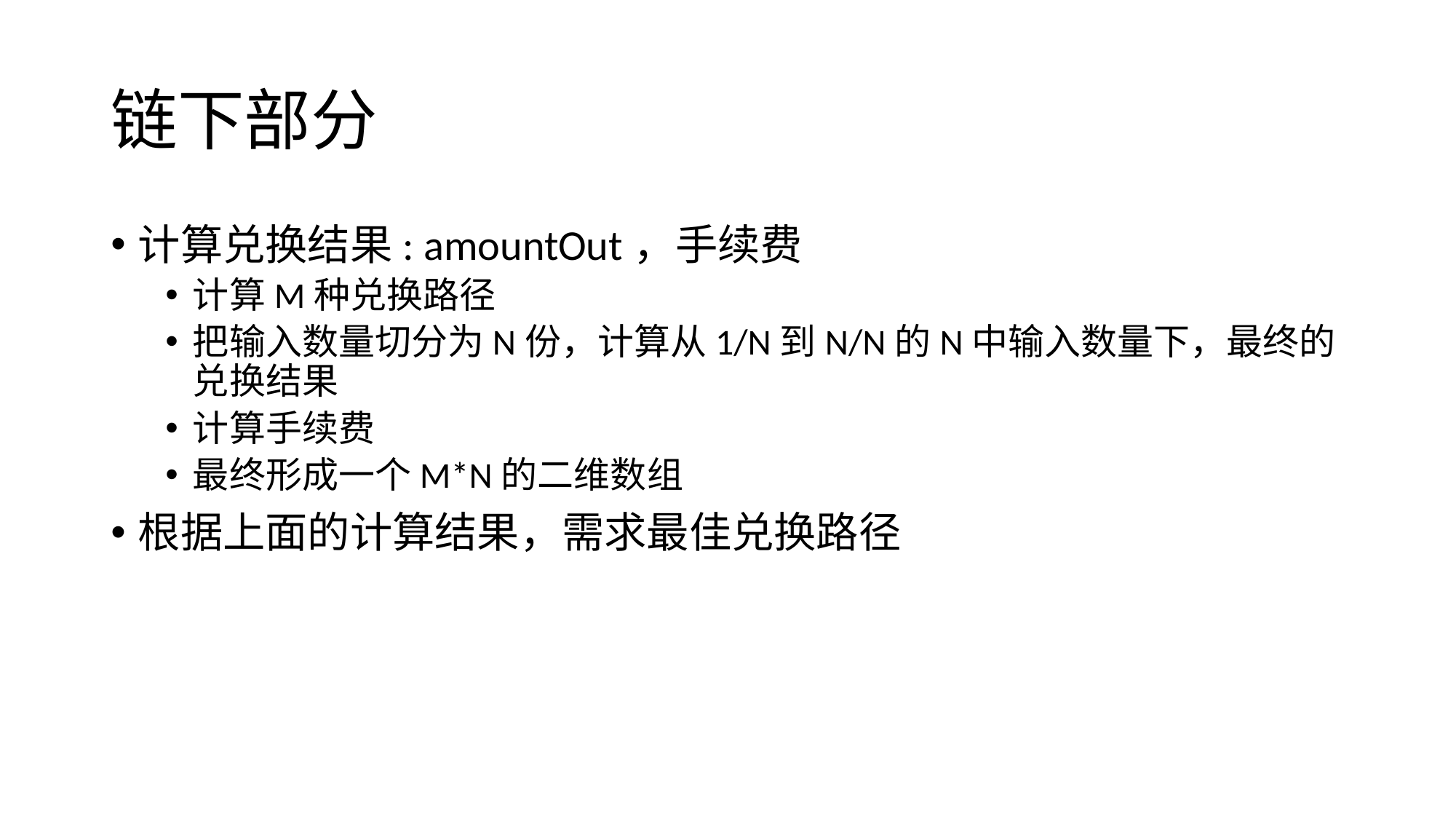

# 链下部分
计算兑换结果: amountOut，手续费
计算M种兑换路径
把输入数量切分为N份，计算从1/N到N/N的N中输入数量下，最终的兑换结果
计算手续费
最终形成一个M*N的二维数组
根据上面的计算结果，需求最佳兑换路径